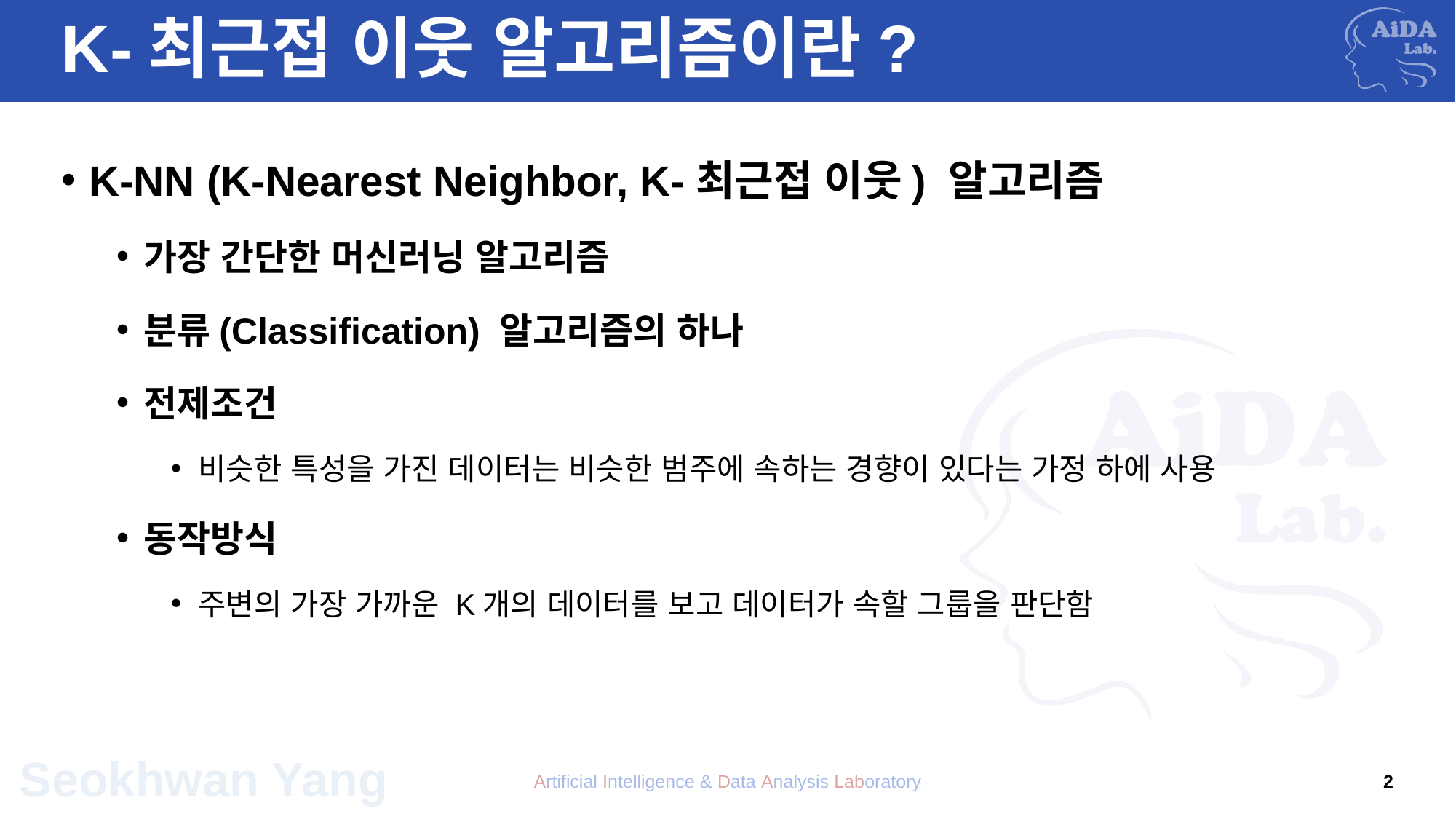

# K-최근접 이웃 알고리즘이란?
K-NN (K-Nearest Neighbor, K-최근접 이웃) 알고리즘
가장 간단한 머신러닝 알고리즘
분류(Classification) 알고리즘의 하나
전제조건
비슷한 특성을 가진 데이터는 비슷한 범주에 속하는 경향이 있다는 가정 하에 사용
동작방식
주변의 가장 가까운 K개의 데이터를 보고 데이터가 속할 그룹을 판단함
Artificial Intelligence & Data Analysis Laboratory
2